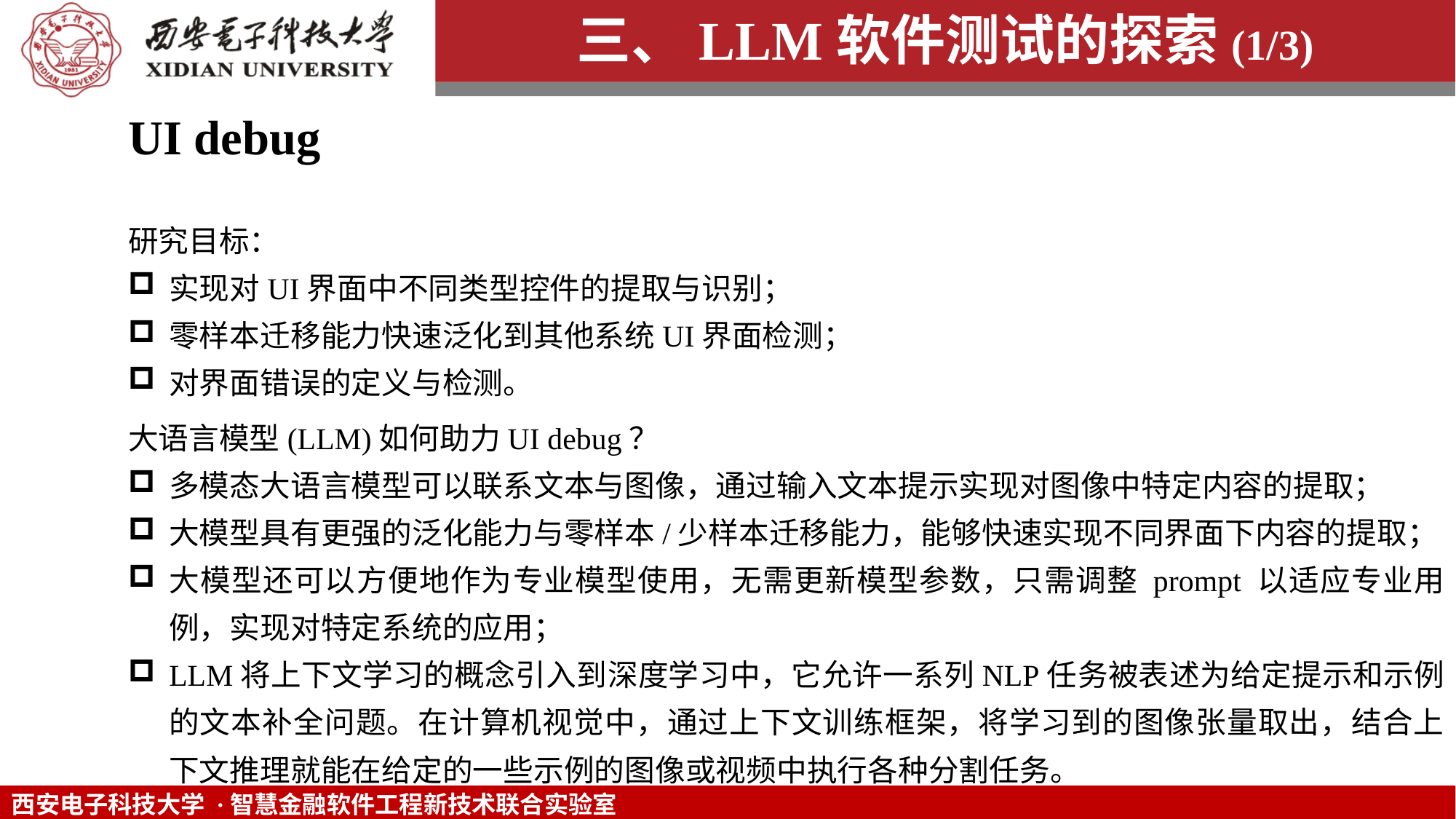

三、LLM软件测试的探索(1/3)
UI debug
研究目标：
实现对UI界面中不同类型控件的提取与识别；
零样本迁移能力快速泛化到其他系统UI界面检测；
对界面错误的定义与检测。
大语言模型(LLM)如何助力UI debug？
多模态大语言模型可以联系文本与图像，通过输入文本提示实现对图像中特定内容的提取；
大模型具有更强的泛化能力与零样本/少样本迁移能力，能够快速实现不同界面下内容的提取；
大模型还可以方便地作为专业模型使用，无需更新模型参数，只需调整 prompt 以适应专业用例，实现对特定系统的应用；
LLM将上下文学习的概念引入到深度学习中，它允许一系列NLP任务被表述为给定提示和示例的文本补全问题。在计算机视觉中，通过上下文训练框架，将学习到的图像张量取出，结合上下文推理就能在给定的一些示例的图像或视频中执行各种分割任务。